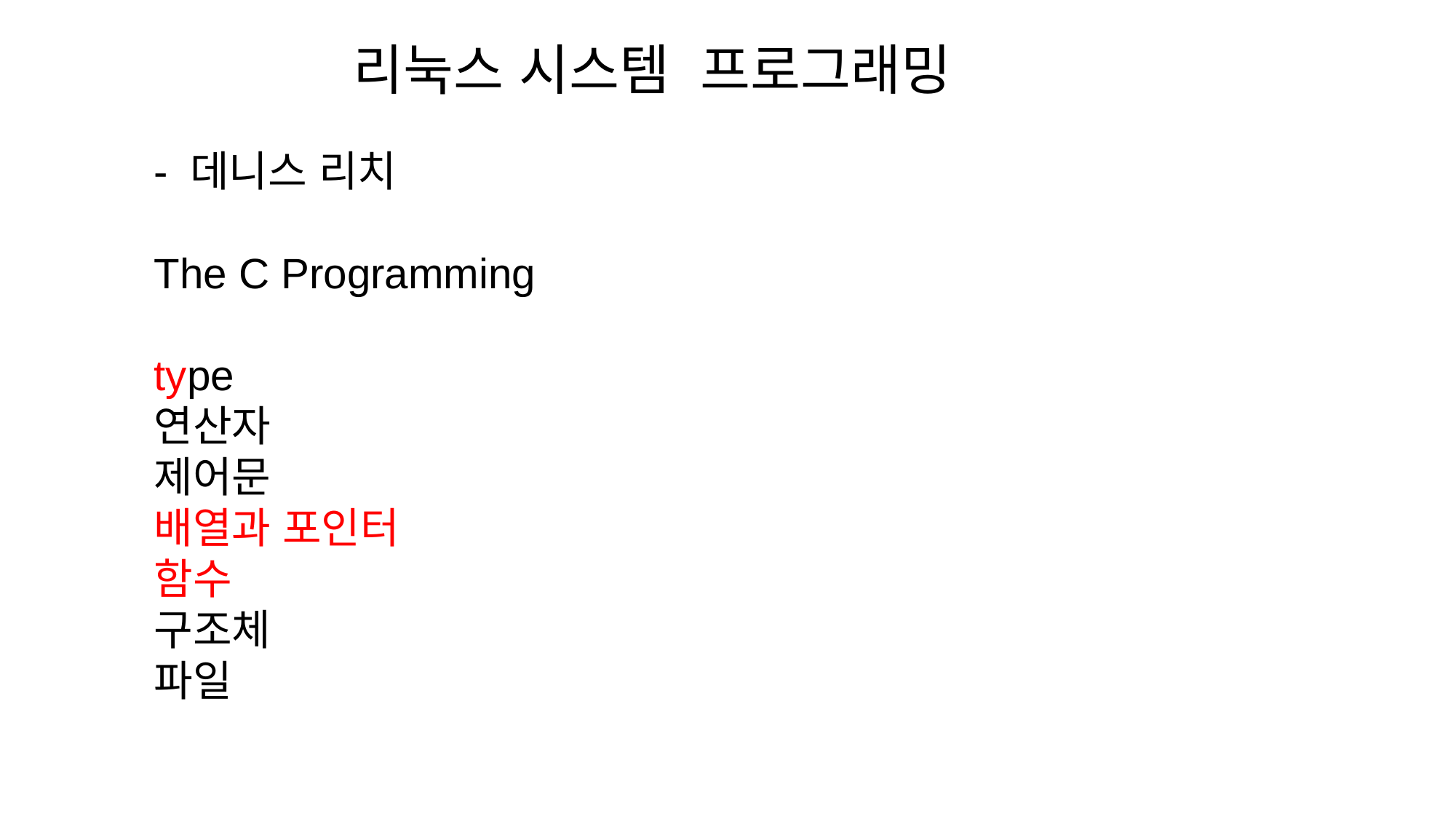

리눅스 시스템  프로그래밍
- 데니스 리치

The C Programming

type
연산자
제어문
배열과 포인터
함수
구조체
파일